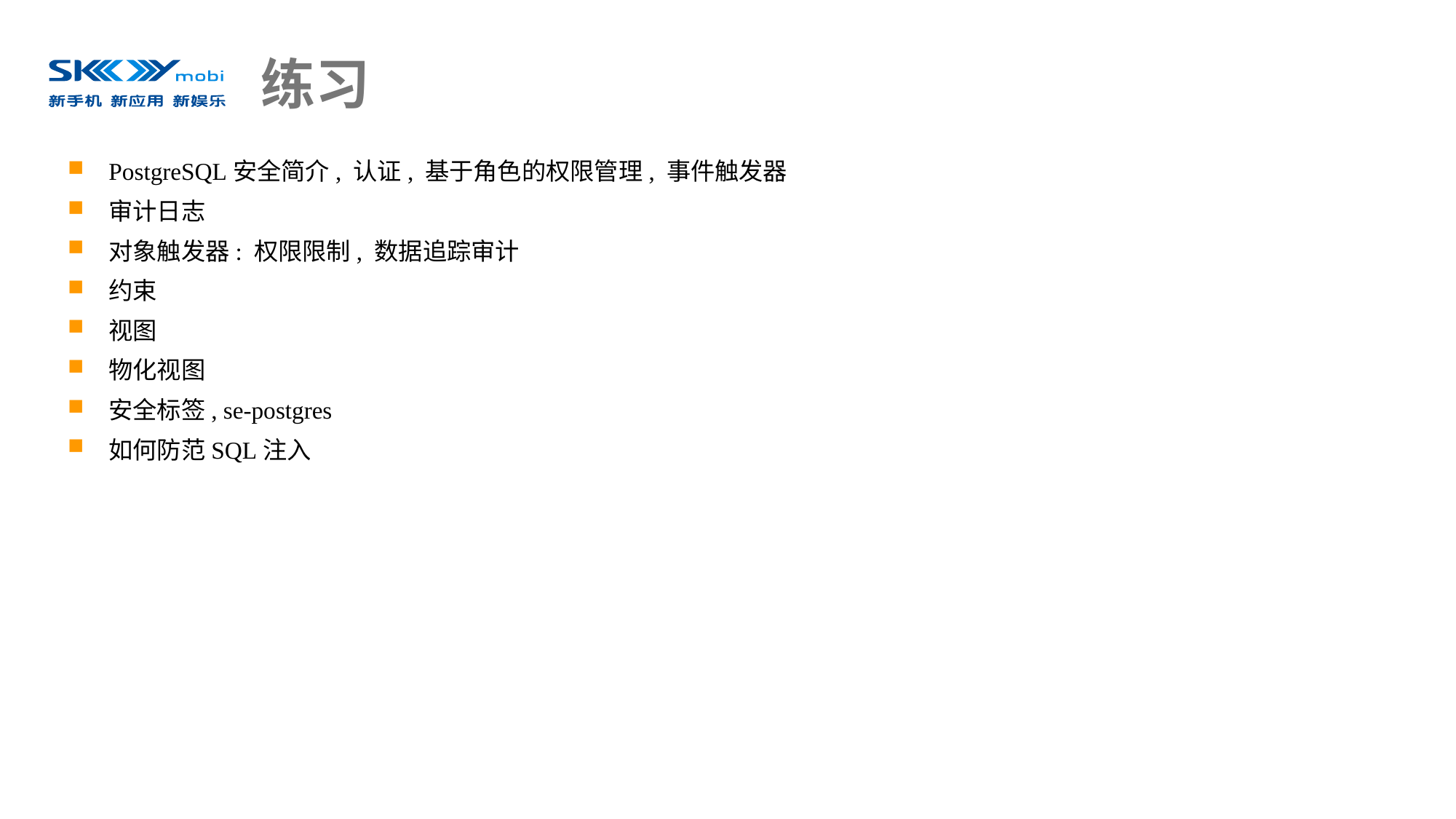

# 练习
PostgreSQL安全简介, 认证, 基于角色的权限管理, 事件触发器
审计日志
对象触发器: 权限限制, 数据追踪审计
约束
视图
物化视图
安全标签, se-postgres
如何防范SQL注入